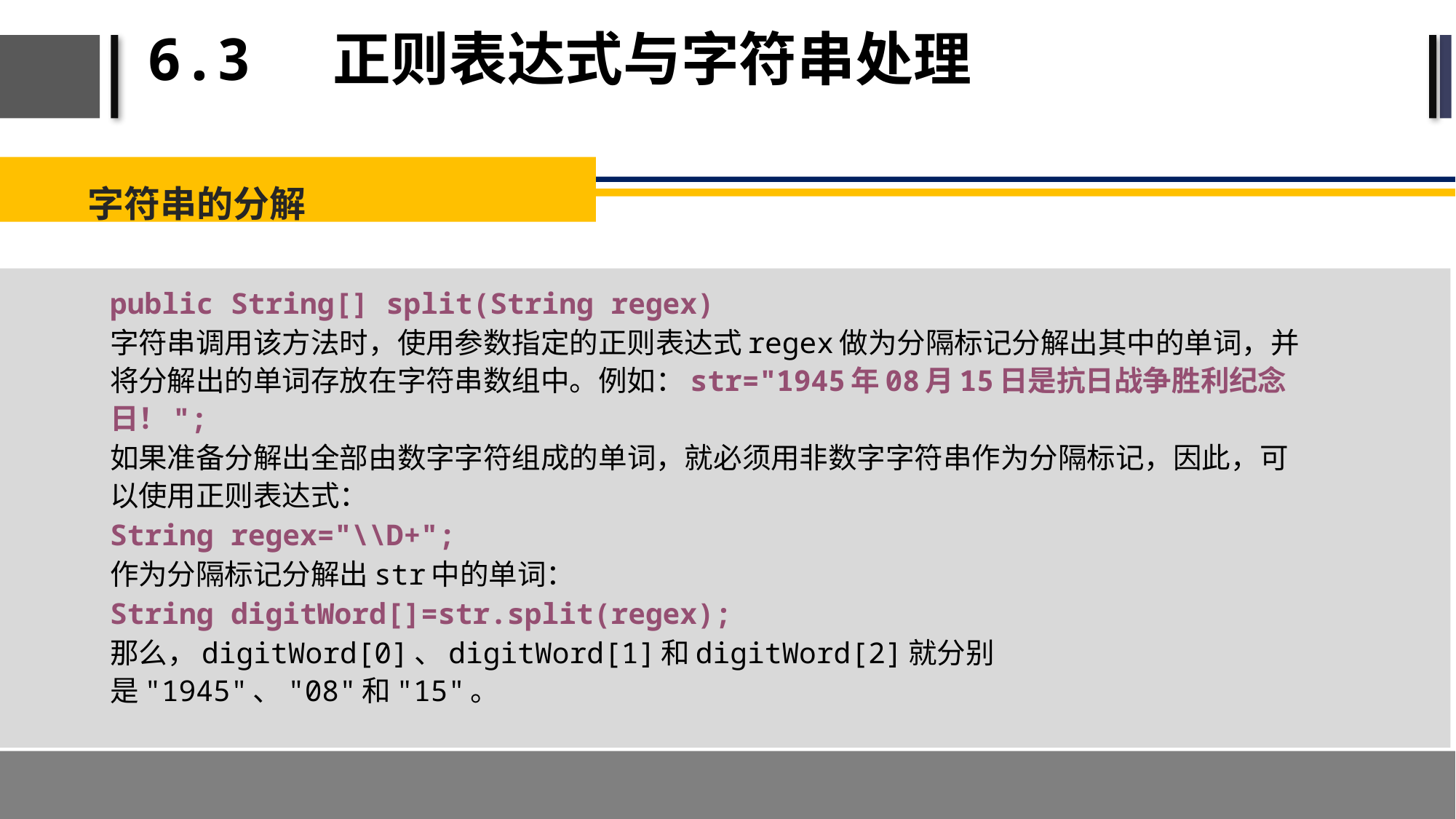

# 6.3  正则表达式与字符串处理
字符串的分解

public String[] split(String regex)
字符串调用该方法时，使用参数指定的正则表达式regex做为分隔标记分解出其中的单词，并将分解出的单词存放在字符串数组中。例如：str="1945年08月15日是抗日战争胜利纪念日！";
如果准备分解出全部由数字字符组成的单词，就必须用非数字字符串作为分隔标记，因此，可以使用正则表达式：
String regex="\\D+";
作为分隔标记分解出str中的单词：
String digitWord[]=str.split(regex);
那么，digitWord[0]、digitWord[1]和digitWord[2]就分别是"1945"、"08"和"15"。